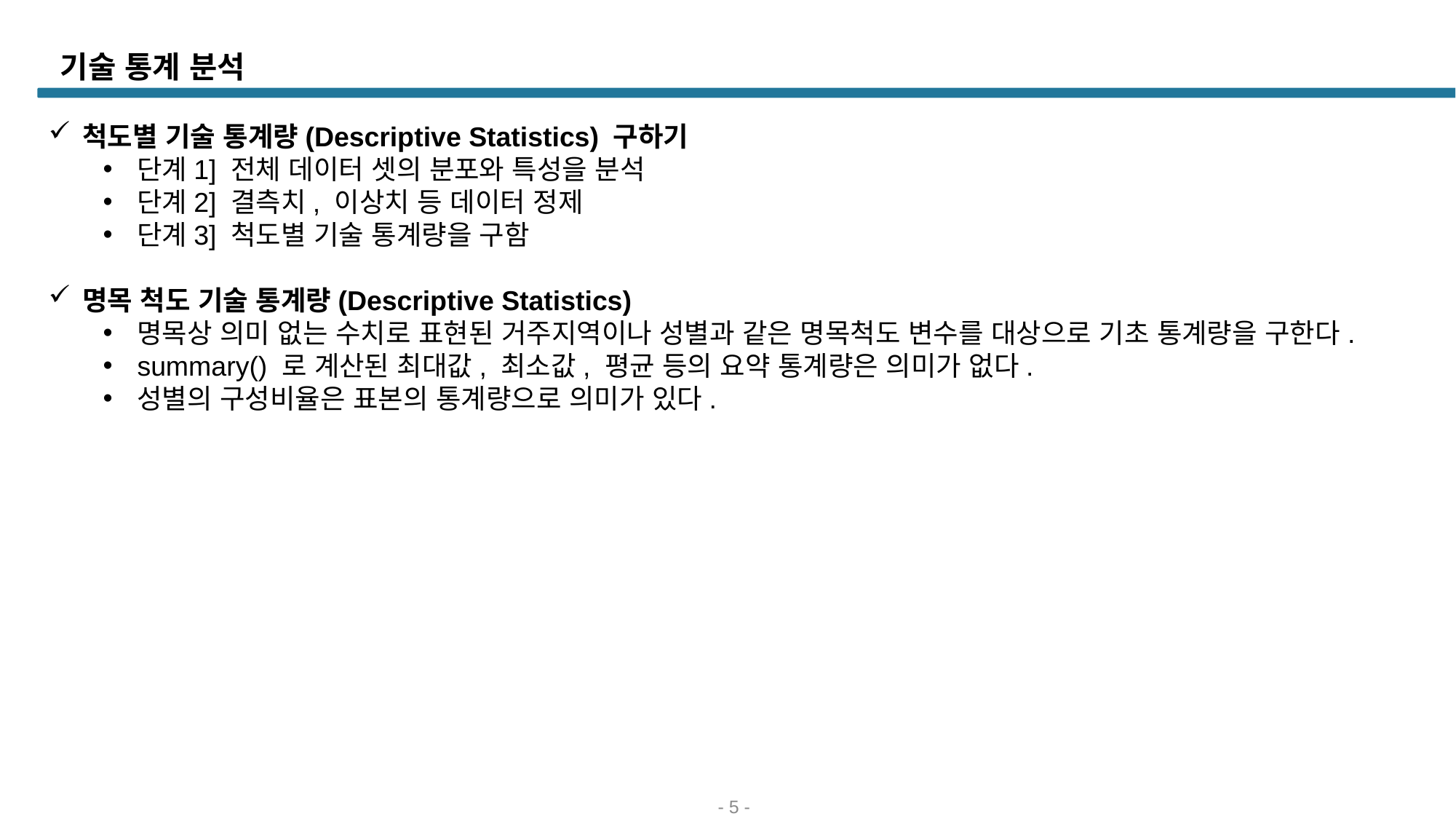

# 기술 통계 분석
척도별 기술 통계량(Descriptive Statistics) 구하기
단계1] 전체 데이터 셋의 분포와 특성을 분석
단계2] 결측치, 이상치 등 데이터 정제
단계3] 척도별 기술 통계량을 구함

명목 척도 기술 통계량(Descriptive Statistics)
명목상 의미 없는 수치로 표현된 거주지역이나 성별과 같은 명목척도 변수를 대상으로 기초 통계량을 구한다.
summary() 로 계산된 최대값, 최소값, 평균 등의 요약 통계량은 의미가 없다.
성별의 구성비율은 표본의 통계량으로 의미가 있다.
- 5 -